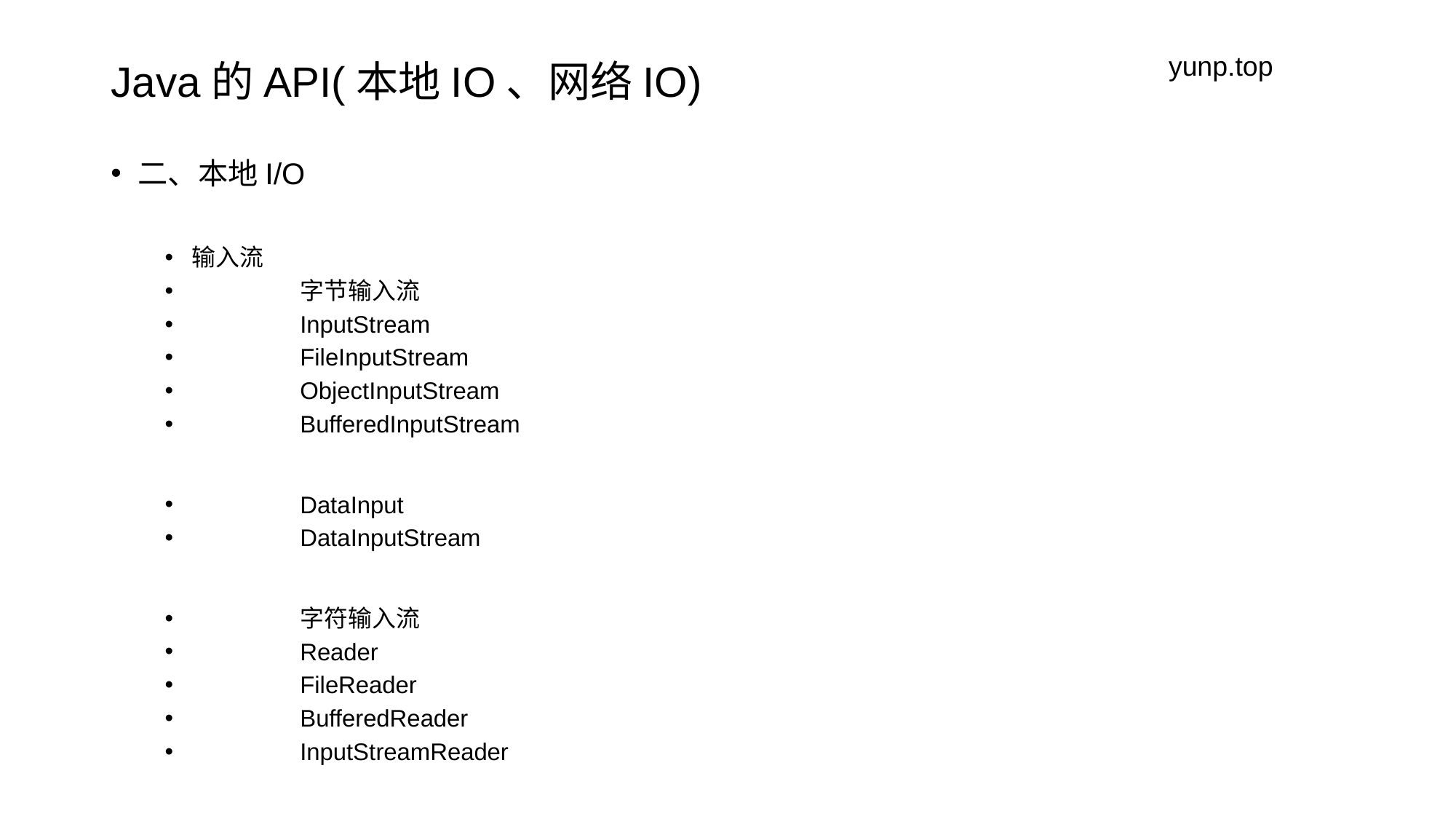

# Java的API(本地IO、网络IO)
yunp.top
二、本地I/O

输入流
	字节输入流
	InputStream
	FileInputStream
	ObjectInputStream
	BufferedInputStream

	DataInput
	DataInputStream

	字符输入流
	Reader
	FileReader
	BufferedReader
	InputStreamReader